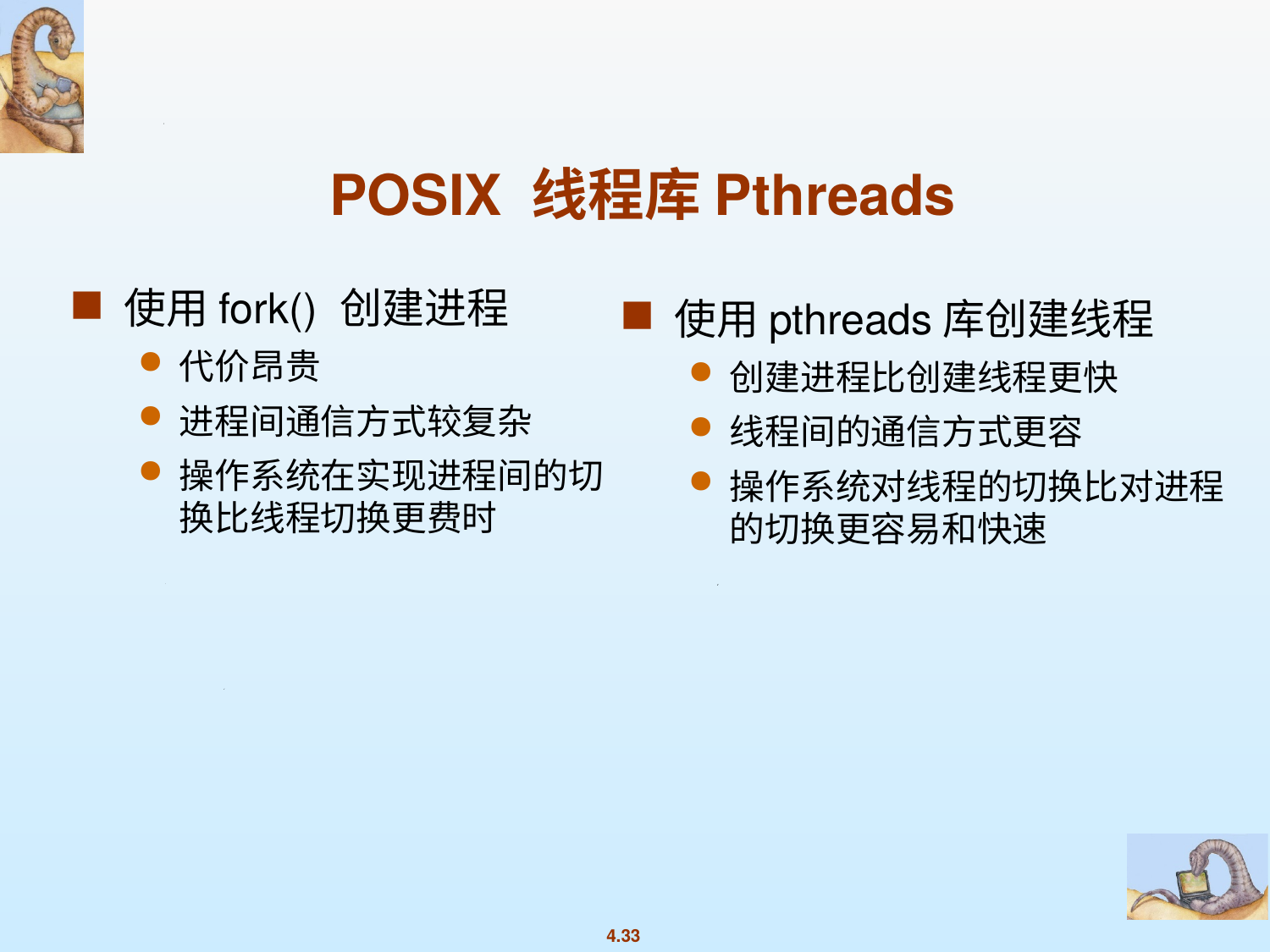

# POSIX 线程库Pthreads
使用fork() 创建进程
代价昂贵
进程间通信方式较复杂
操作系统在实现进程间的切换比线程切换更费时
使用pthreads库创建线程
创建进程比创建线程更快
线程间的通信方式更容
操作系统对线程的切换比对进程的切换更容易和快速